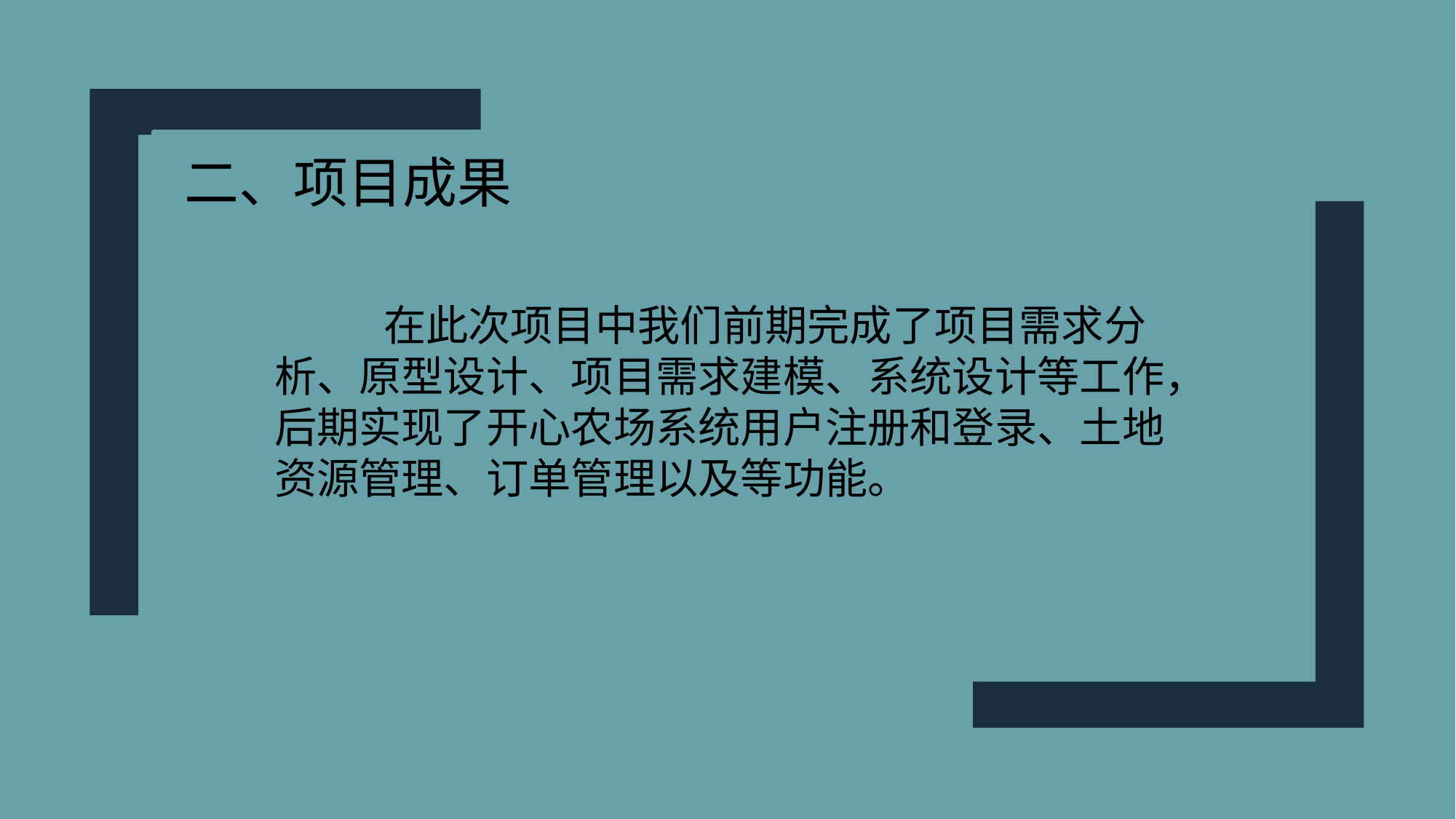

二、项目成果
	在此次项目中我们前期完成了项目需求分析、原型设计、项目需求建模、系统设计等工作，后期实现了开心农场系统用户注册和登录、土地资源管理、订单管理以及等功能。